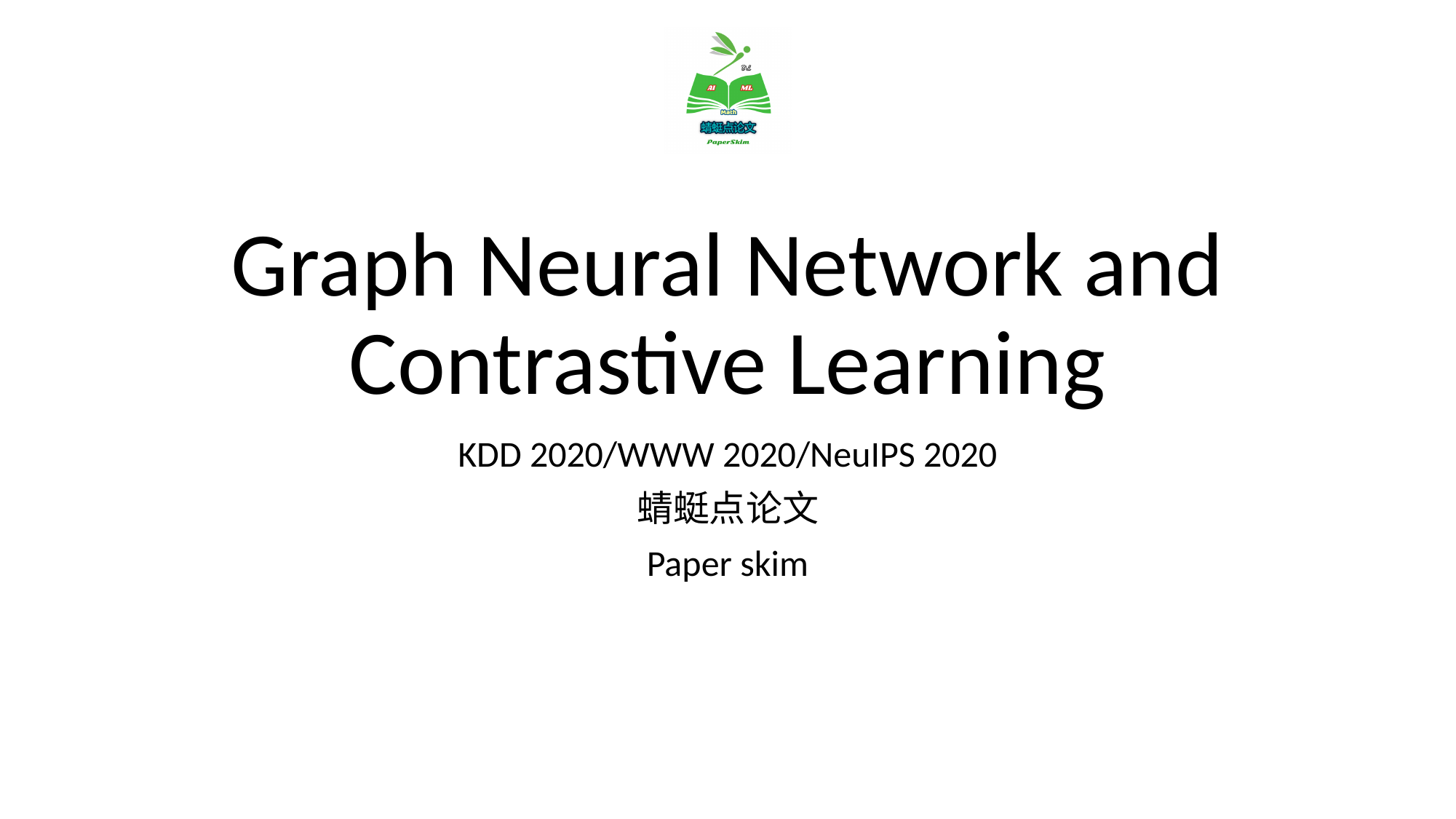

# Graph Neural Network and Contrastive Learning
KDD 2020/WWW 2020/NeuIPS 2020
蜻蜓点论文
Paper skim